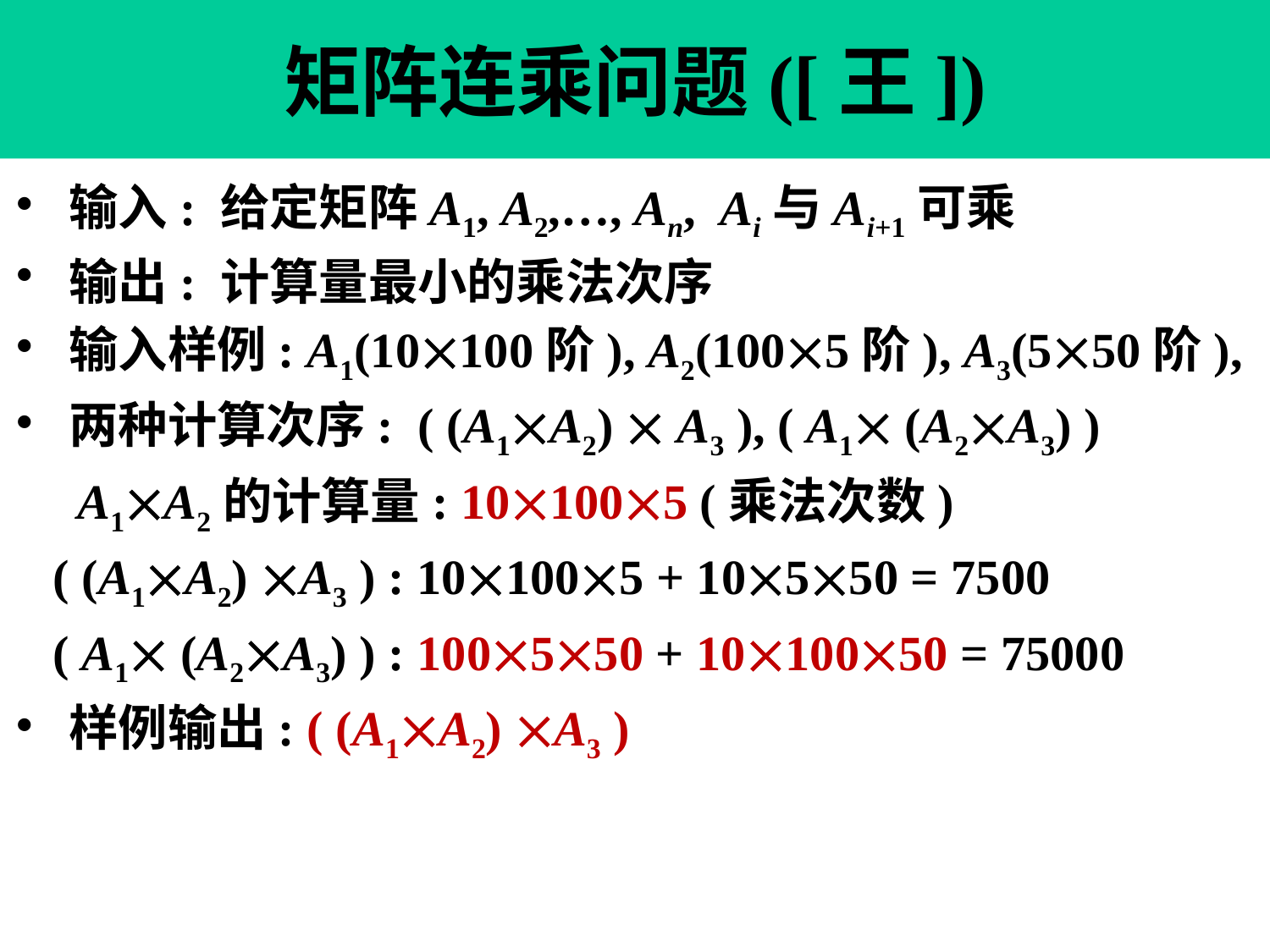

# 矩阵连乘问题([王])
 输入: 给定矩阵A1, A2,…, An,  Ai与Ai+1可乘
 输出: 计算量最小的乘法次序
 输入样例: A1(10×100阶), A2(100×5阶), A3(5×50阶),
 两种计算次序:  ( (A1×A2) × A3 ), ( A1× (A2×A3) )
     A1×A2的计算量: 10×100×5 (乘法次数)
   ( (A1×A2) ×A3 ) : 10×100×5 + 10×5×50 = 7500
   ( A1× (A2×A3) ) : 100×5×50 + 10×100×50 = 75000
 样例输出: ( (A1×A2) ×A3 )